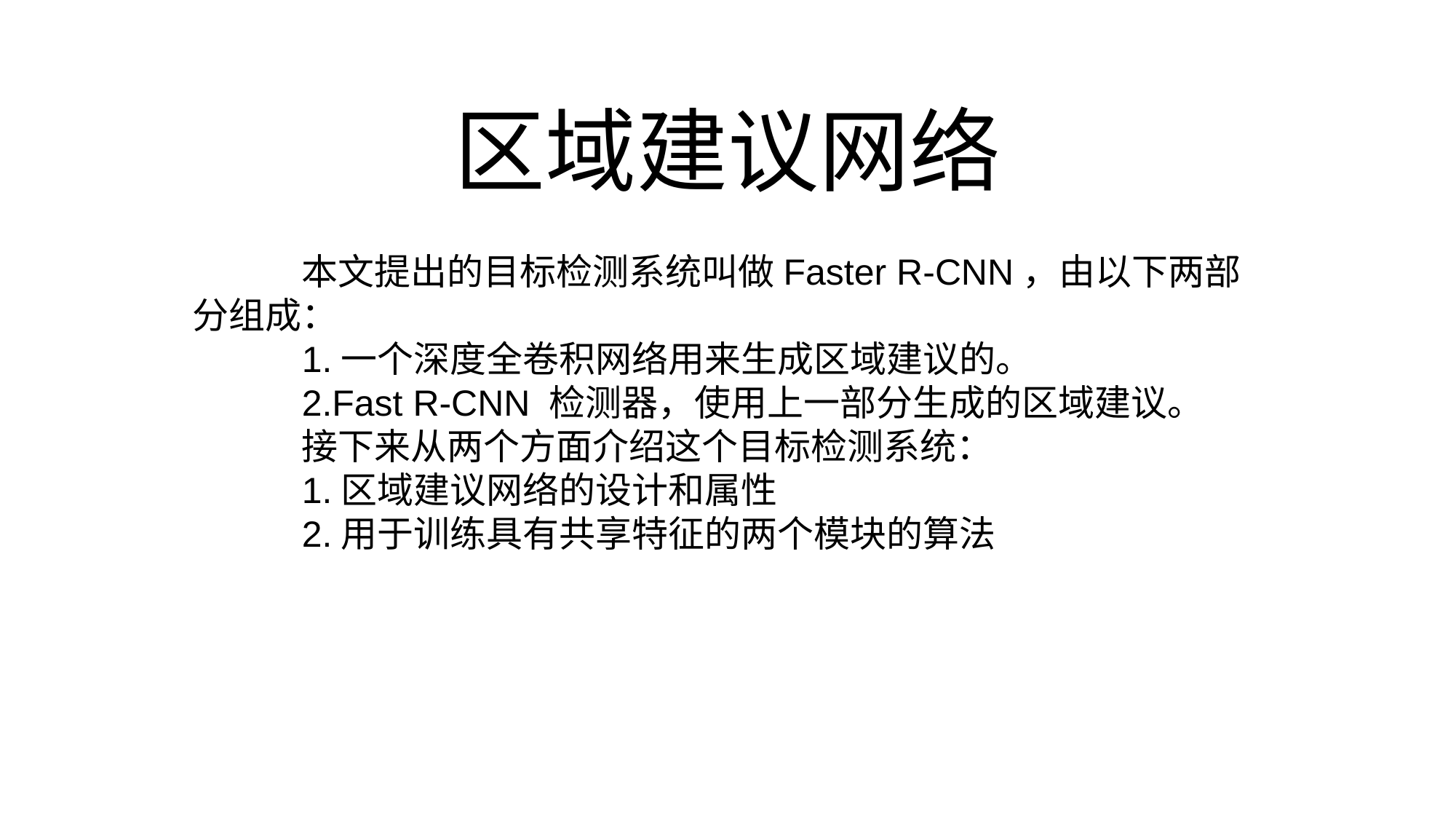

# 区域建议网络
	本文提出的目标检测系统叫做Faster R-CNN，由以下两部分组成：
	1.一个深度全卷积网络用来生成区域建议的。
	2.Fast R-CNN 检测器，使用上一部分生成的区域建议。
	接下来从两个方面介绍这个目标检测系统：
	1.区域建议网络的设计和属性
	2.用于训练具有共享特征的两个模块的算法